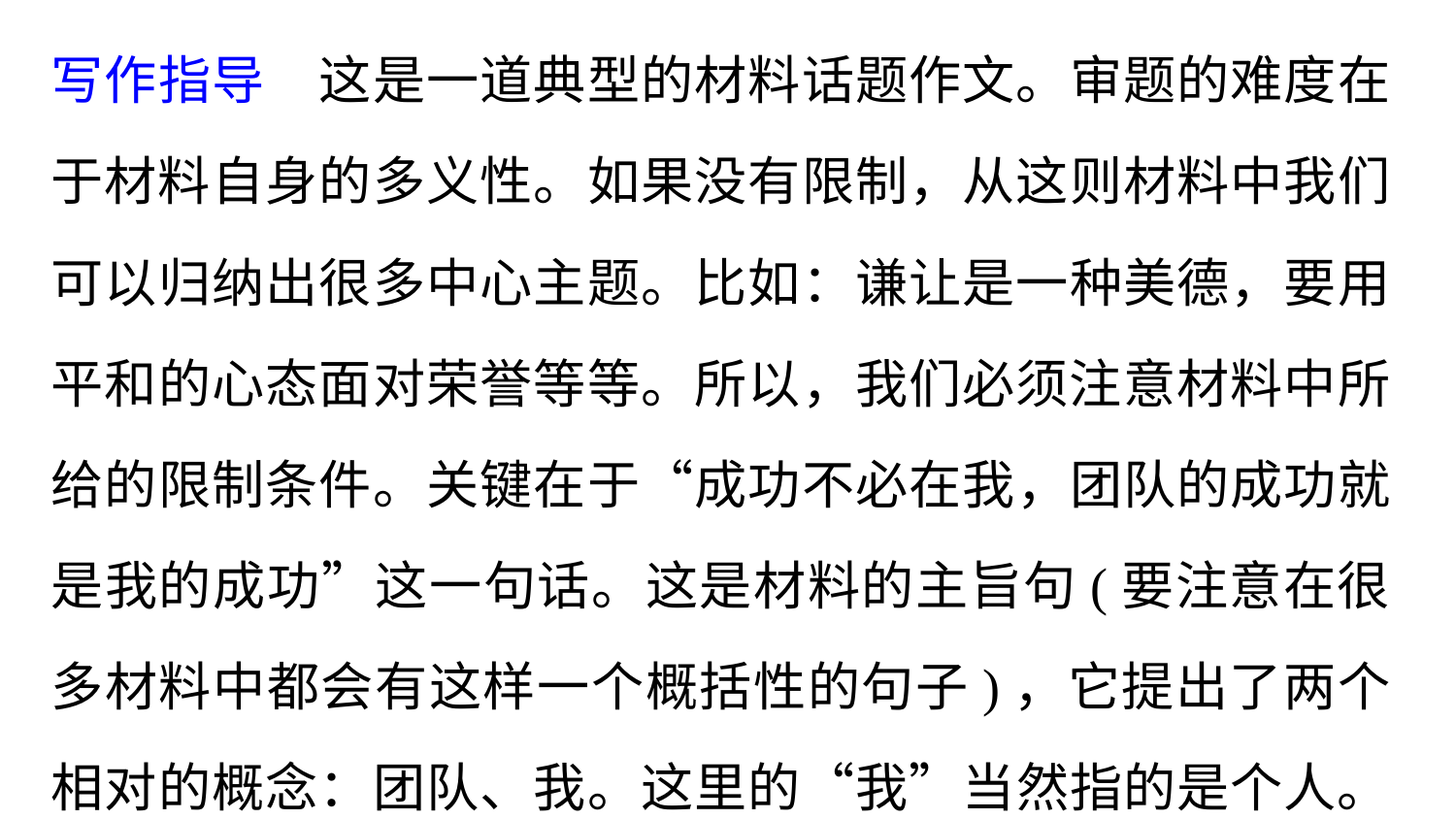

写作指导　这是一道典型的材料话题作文。审题的难度在于材料自身的多义性。如果没有限制，从这则材料中我们可以归纳出很多中心主题。比如：谦让是一种美德，要用平和的心态面对荣誉等等。所以，我们必须注意材料中所给的限制条件。关键在于“成功不必在我，团队的成功就是我的成功”这一句话。这是材料的主旨句(要注意在很多材料中都会有这样一个概括性的句子)，它提出了两个相对的概念：团队、我。这里的“我”当然指的是个人。所以